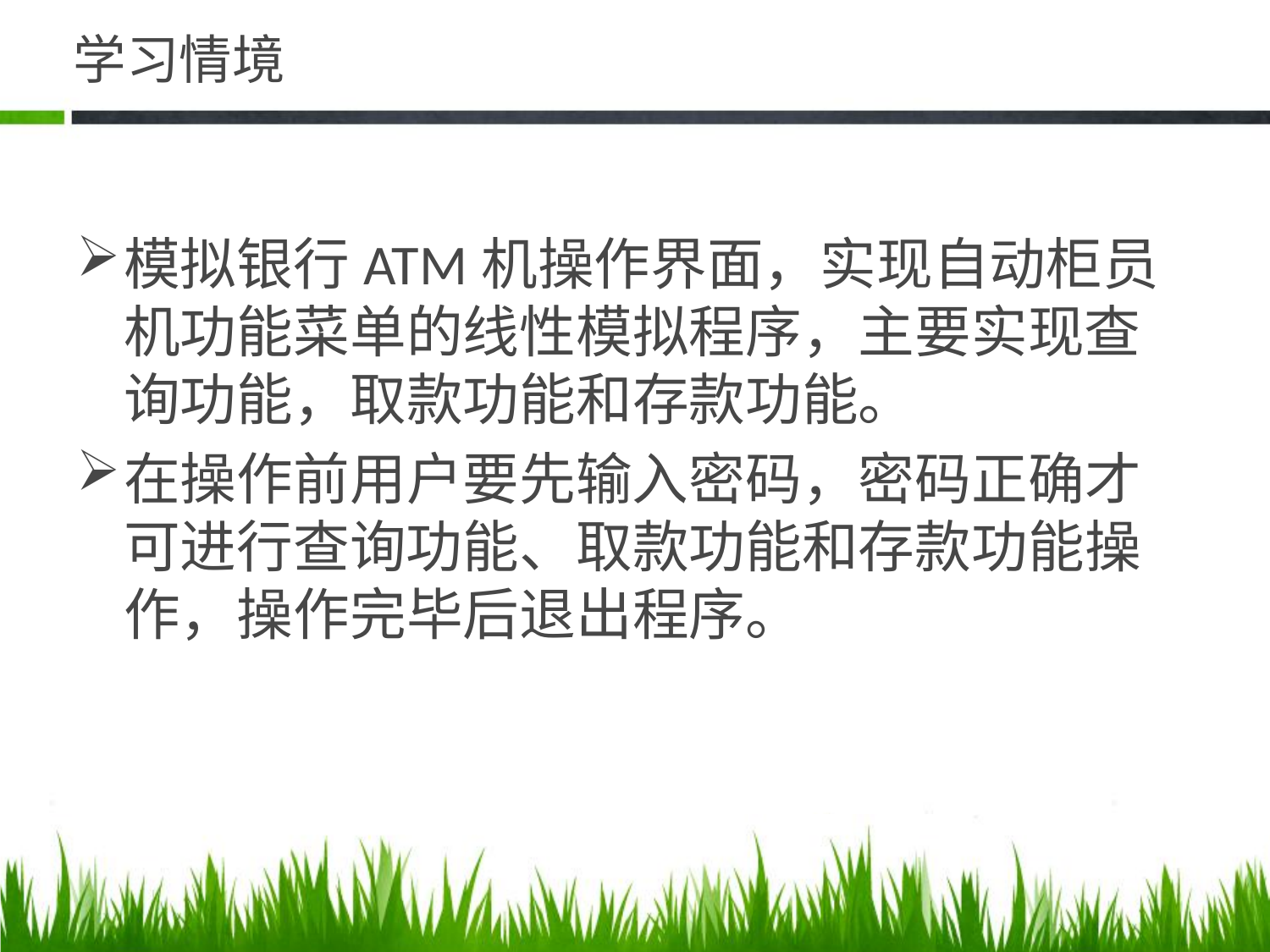

# 学习情境
模拟银行ATM机操作界面，实现自动柜员机功能菜单的线性模拟程序，主要实现查询功能，取款功能和存款功能。
在操作前用户要先输入密码，密码正确才可进行查询功能、取款功能和存款功能操作，操作完毕后退出程序。